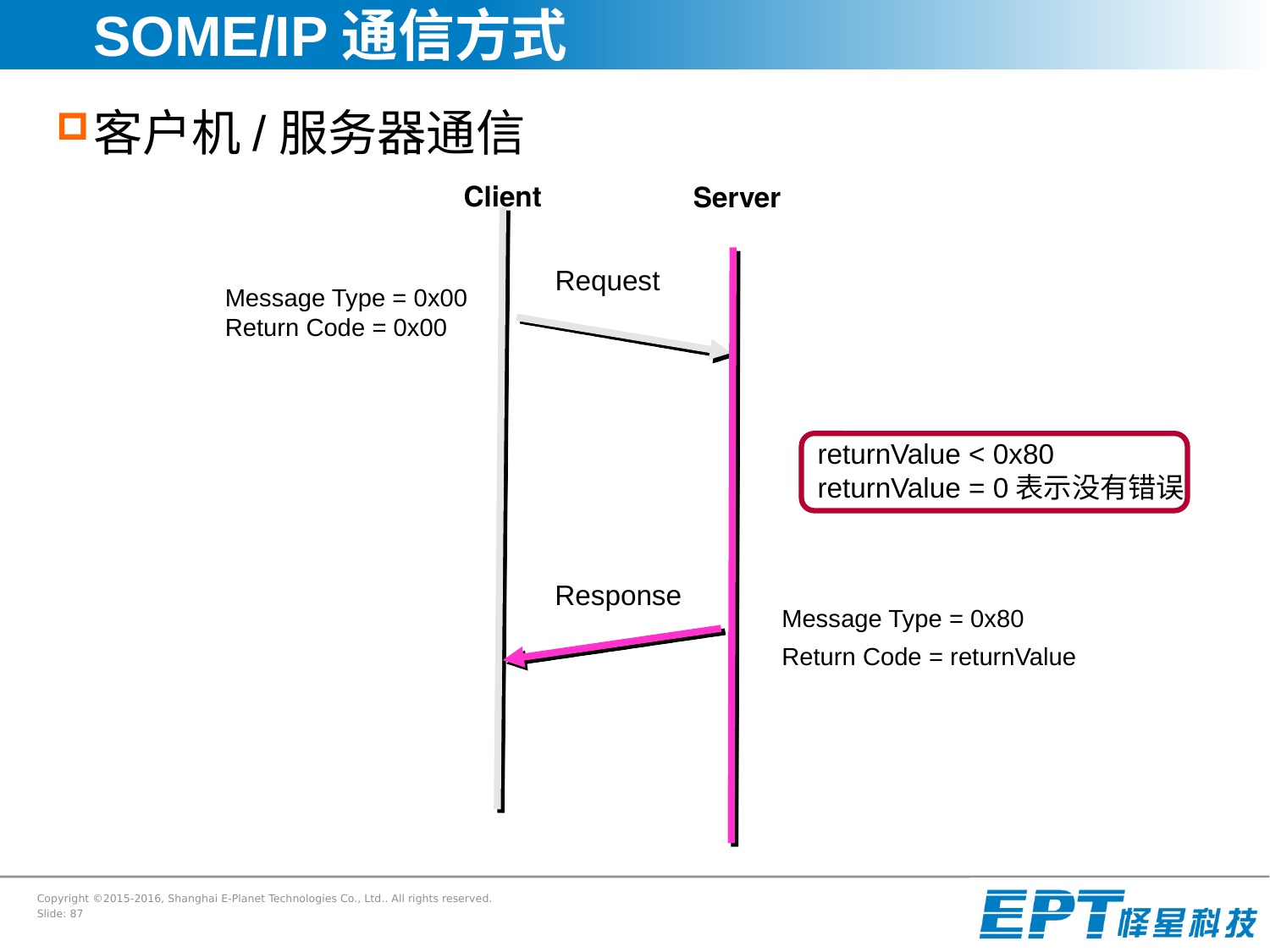

# SOME/IP通信方式
客户机/服务器通信
Client
Server

Request
Message Type = 0x00
Return Code = 0x00

returnValue < 0x80
returnValue = 0表示没有错误

Response
Message Type = 0x80
Return Code = returnValue